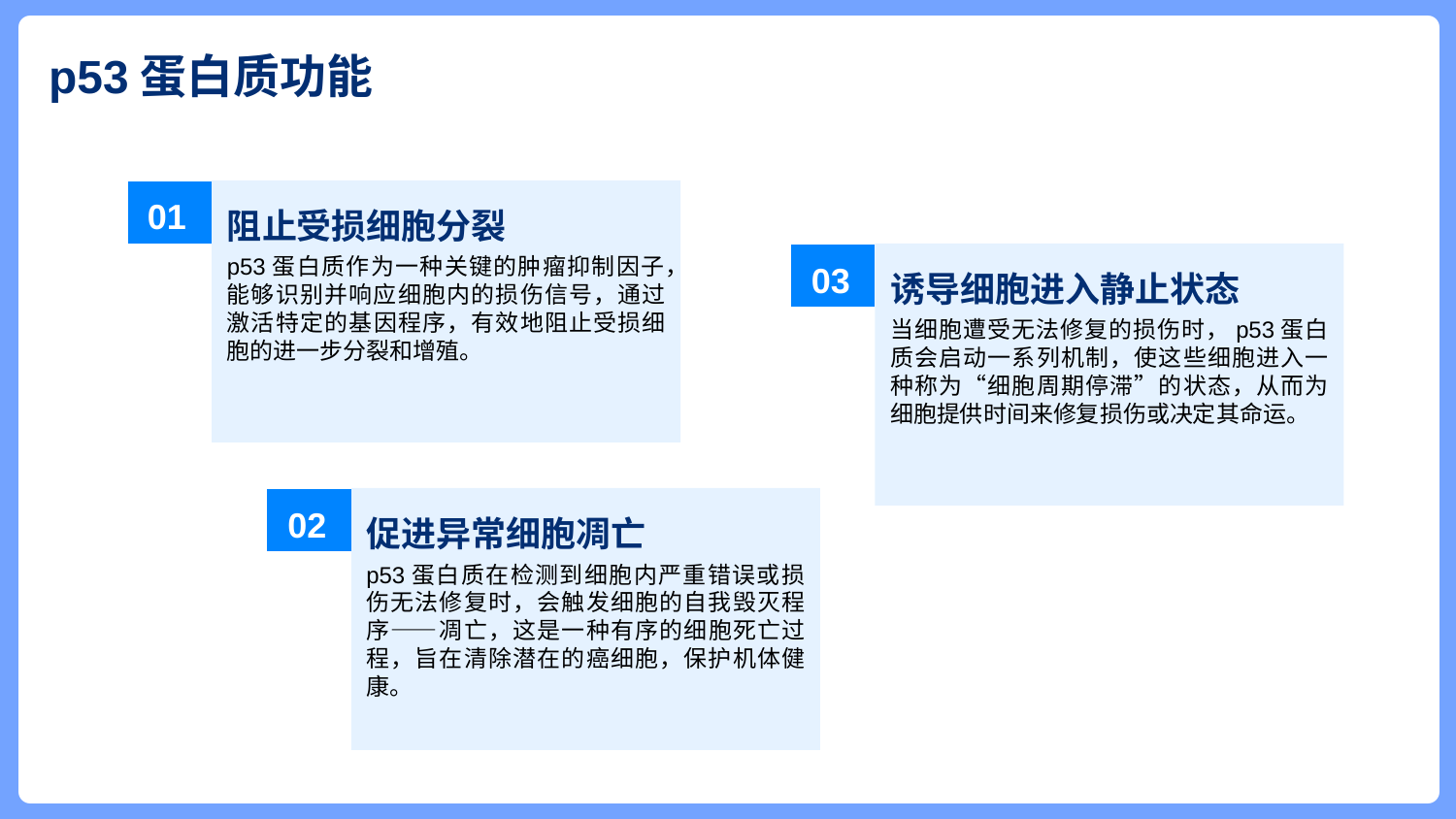

p53蛋白质功能
01

阻止受损细胞分裂
p53蛋白质作为一种关键的肿瘤抑制因子，能够识别并响应细胞内的损伤信号，通过激活特定的基因程序，有效地阻止受损细胞的进一步分裂和增殖。
03

诱导细胞进入静止状态
当细胞遭受无法修复的损伤时，p53蛋白质会启动一系列机制，使这些细胞进入一种称为“细胞周期停滞”的状态，从而为细胞提供时间来修复损伤或决定其命运。
02

促进异常细胞凋亡
p53蛋白质在检测到细胞内严重错误或损伤无法修复时，会触发细胞的自我毁灭程序——凋亡，这是一种有序的细胞死亡过程，旨在清除潜在的癌细胞，保护机体健康。